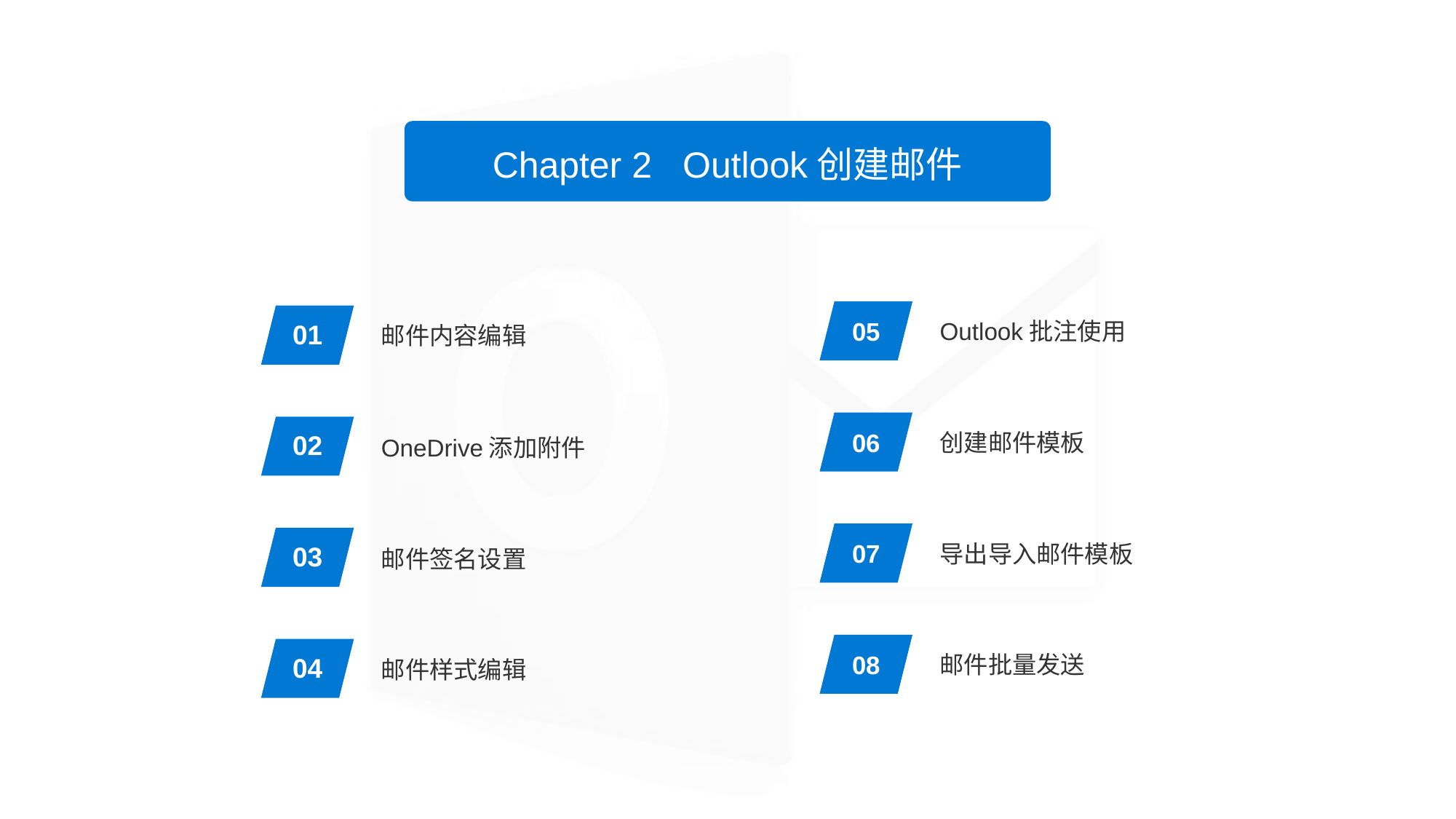

Chapter 2   Outlook创建邮件
05
Outlook批注使用
01
邮件内容编辑
06
创建邮件模板
02
OneDrive添加附件
07
导出导入邮件模板
03
邮件签名设置
08
邮件批量发送
04
邮件样式编辑